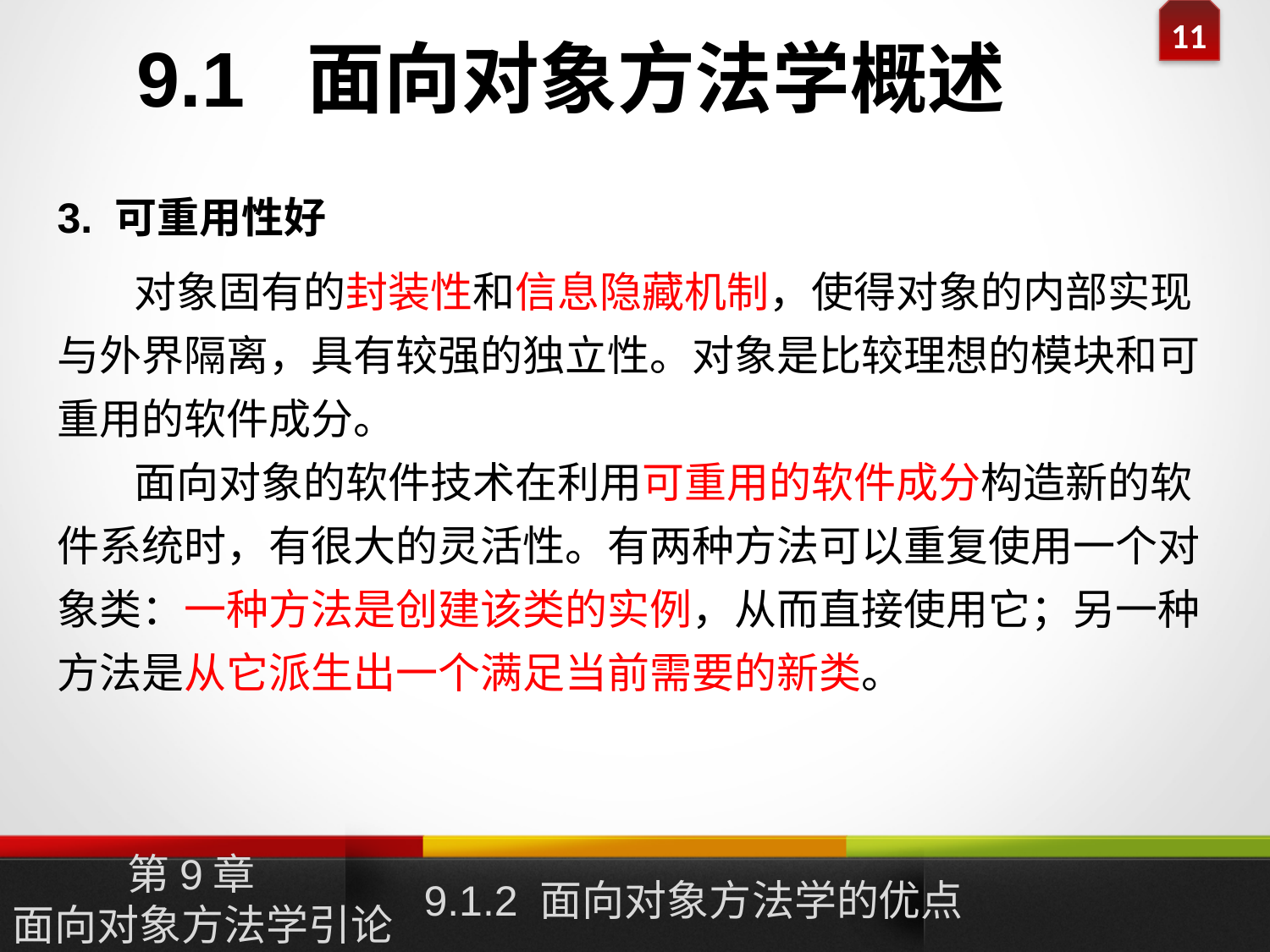

9.1  面向对象方法学概述
3. 可重用性好
       对象固有的封装性和信息隐藏机制，使得对象的内部实现与外界隔离，具有较强的独立性。对象是比较理想的模块和可重用的软件成分。
       面向对象的软件技术在利用可重用的软件成分构造新的软件系统时，有很大的灵活性。有两种方法可以重复使用一个对象类：一种方法是创建该类的实例，从而直接使用它；另一种方法是从它派生出一个满足当前需要的新类。
9.1.2 面向对象方法学的优点